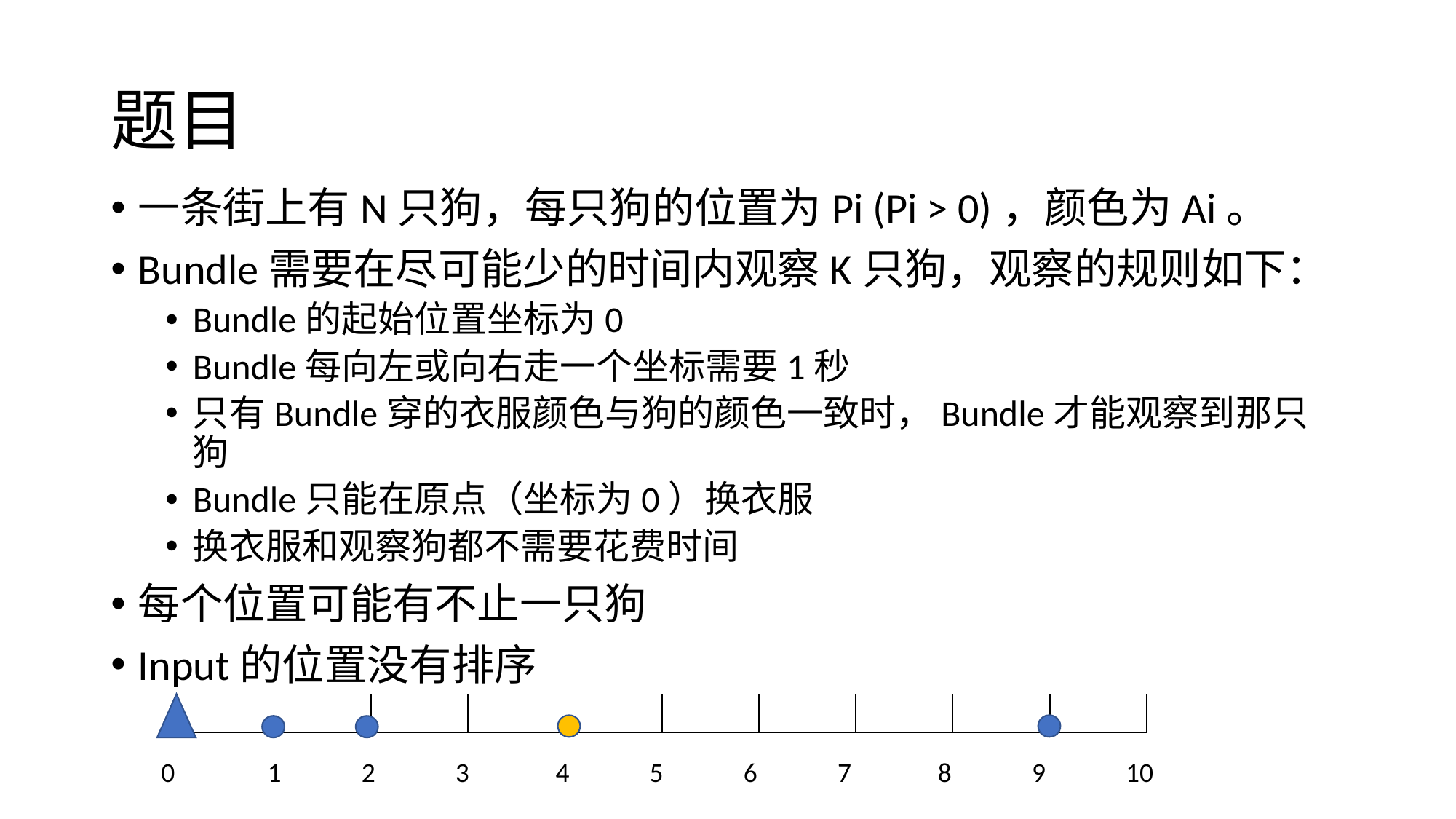

# 题目
一条街上有N只狗，每只狗的位置为Pi (Pi > 0)，颜色为Ai。
Bundle需要在尽可能少的时间内观察K只狗，观察的规则如下：
Bundle的起始位置坐标为0
Bundle每向左或向右走一个坐标需要1秒
只有Bundle穿的衣服颜色与狗的颜色一致时，Bundle才能观察到那只狗
Bundle只能在原点（坐标为0）换衣服
换衣服和观察狗都不需要花费时间
每个位置可能有不止一只狗
Input的位置没有排序

|  |  |  |  |  |  |  |  |  |  |
| --- | --- | --- | --- | --- | --- | --- | --- | --- | --- |

0               1             2             3              4             5             6             7              8             9             10